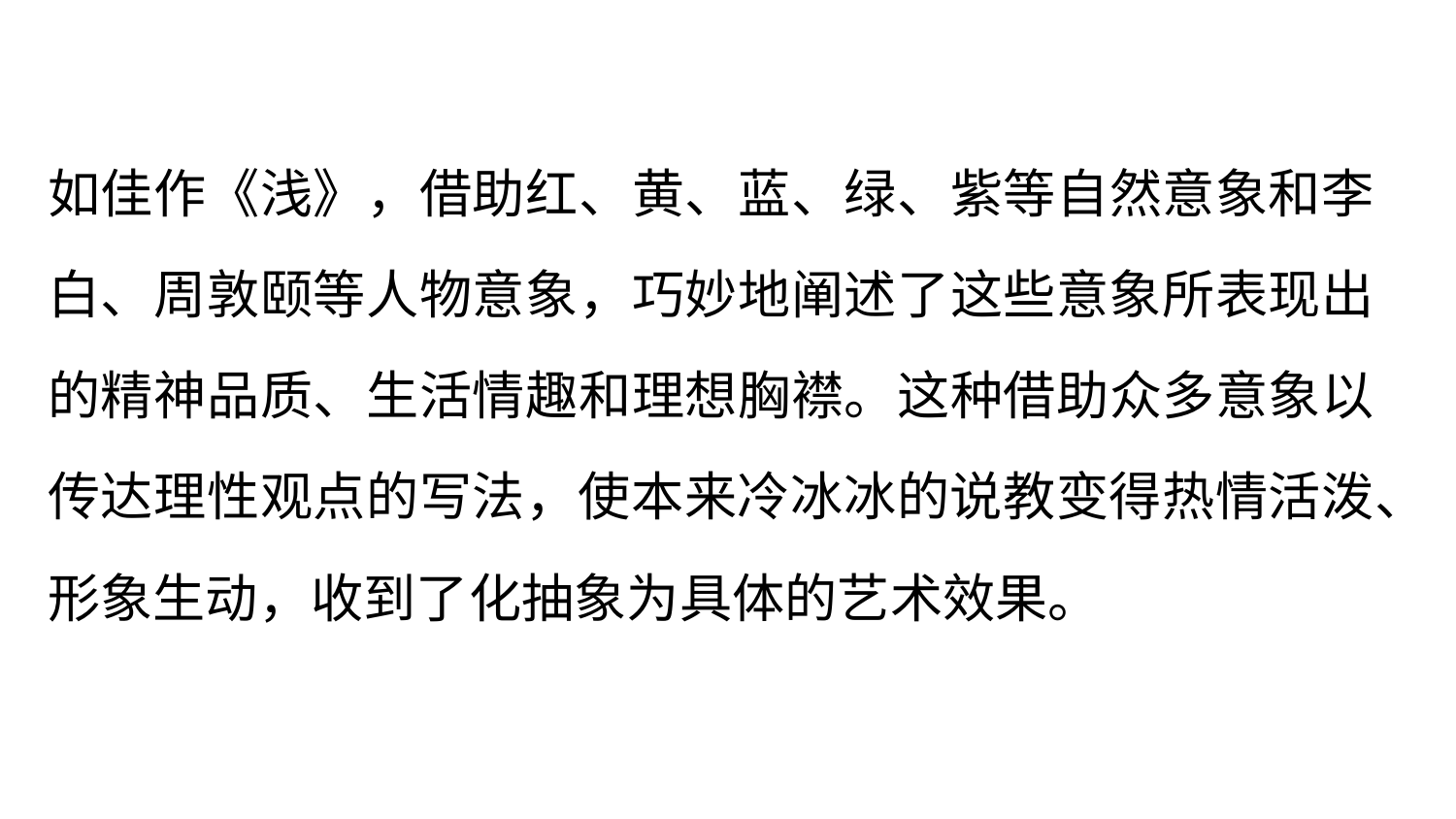

如佳作《浅》，借助红、黄、蓝、绿、紫等自然意象和李白、周敦颐等人物意象，巧妙地阐述了这些意象所表现出的精神品质、生活情趣和理想胸襟。这种借助众多意象以传达理性观点的写法，使本来冷冰冰的说教变得热情活泼、形象生动，收到了化抽象为具体的艺术效果。